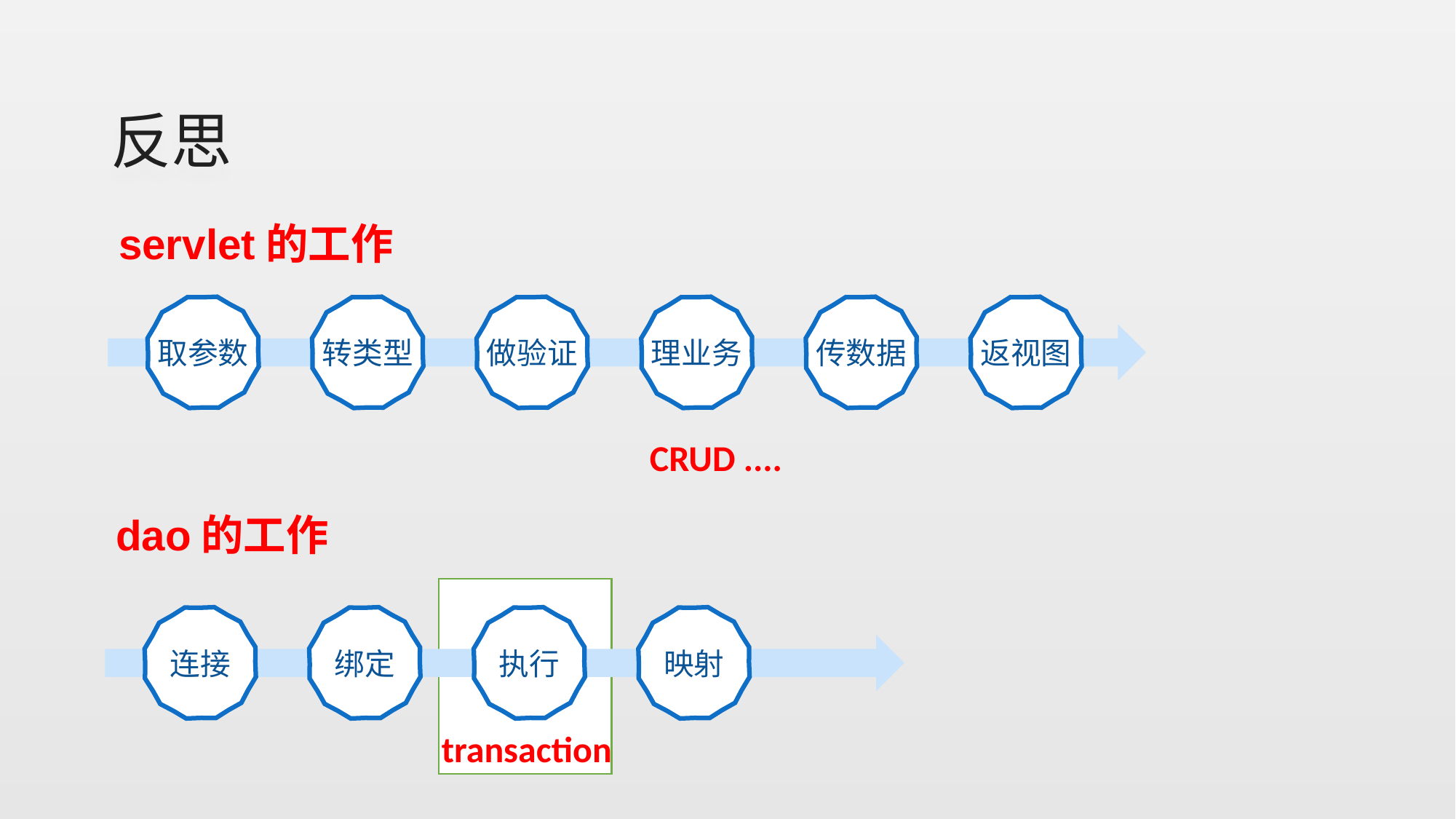

# 反思
servlet的工作
取参数
转类型
做验证
理业务
传数据
返视图

CRUD ....
dao的工作

连接
绑定
执行
映射

transaction